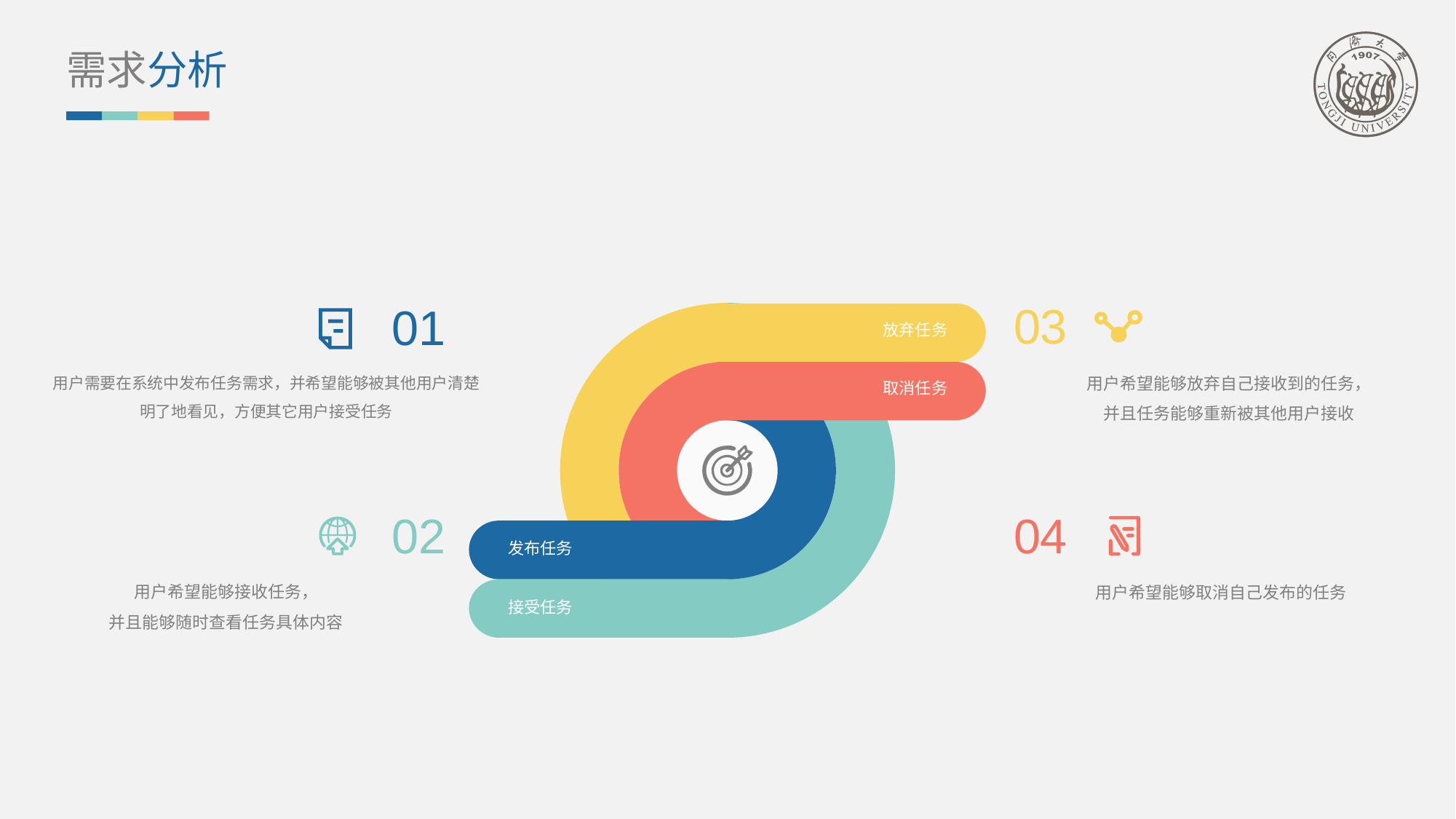

需求分析

03
01

放弃任务
用户需要在系统中发布任务需求，并希望能够被其他用户清楚明了地看见，方便其它用户接受任务
用户希望能够放弃自己接收到的任务，
并且任务能够重新被其他用户接收
取消任务
02
04

发布任务
用户希望能够接收任务，
并且能够随时查看任务具体内容
用户希望能够取消自己发布的任务
接受任务